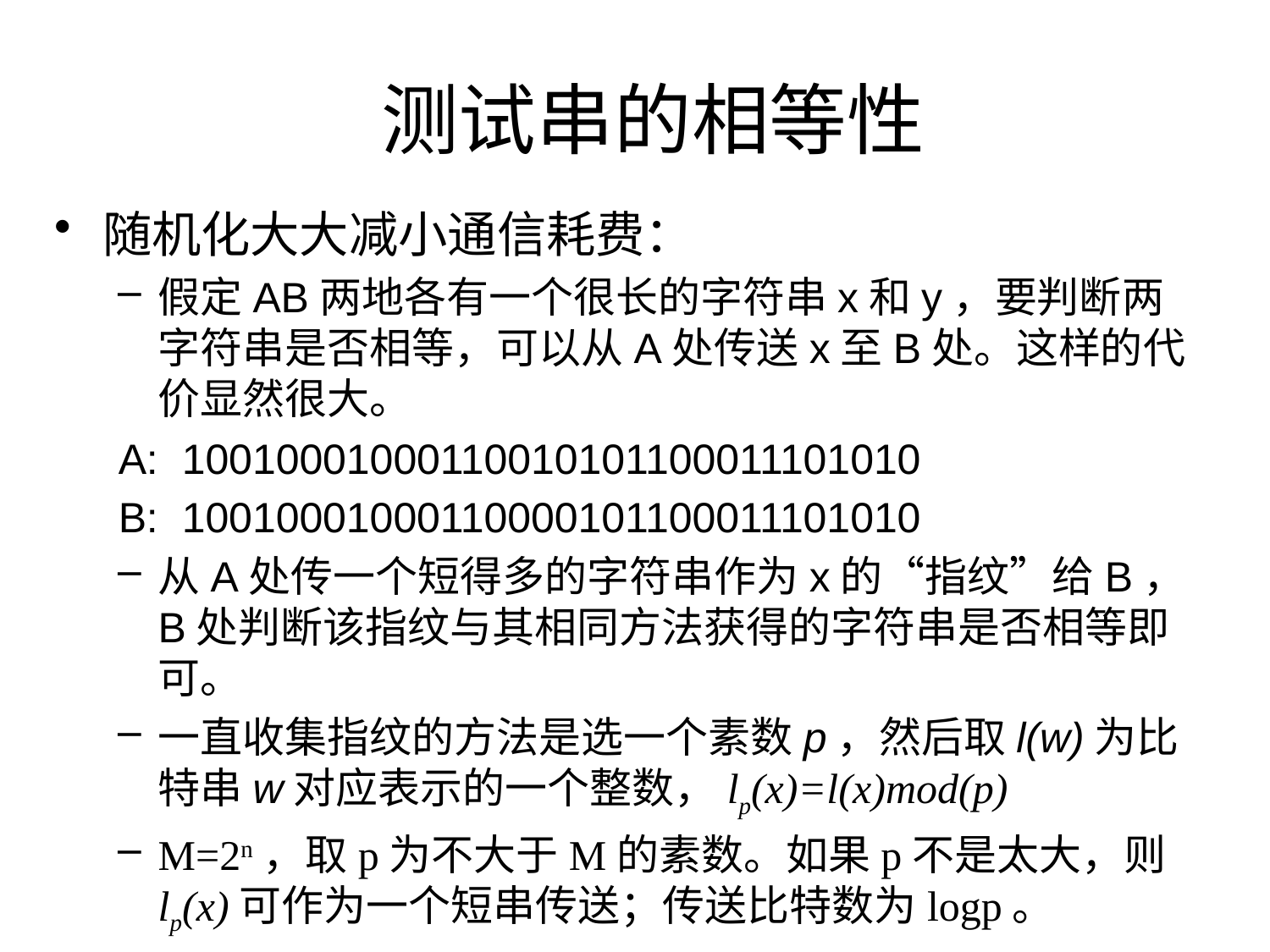

# 测试串的相等性
随机化大大减小通信耗费：
假定AB两地各有一个很长的字符串x和y，要判断两字符串是否相等，可以从A处传送x至B处。这样的代价显然很大。
A:  10010001000110010101100011101010
B:  10010001000110000101100011101010
从A处传一个短得多的字符串作为x的“指纹”给B，B处判断该指纹与其相同方法获得的字符串是否相等即可。
一直收集指纹的方法是选一个素数p，然后取l(w)为比特串w对应表示的一个整数，lp(x)=l(x)mod(p)
M=2n，取p为不大于M的素数。如果p不是太大，则lp(x)可作为一个短串传送；传送比特数为logp。